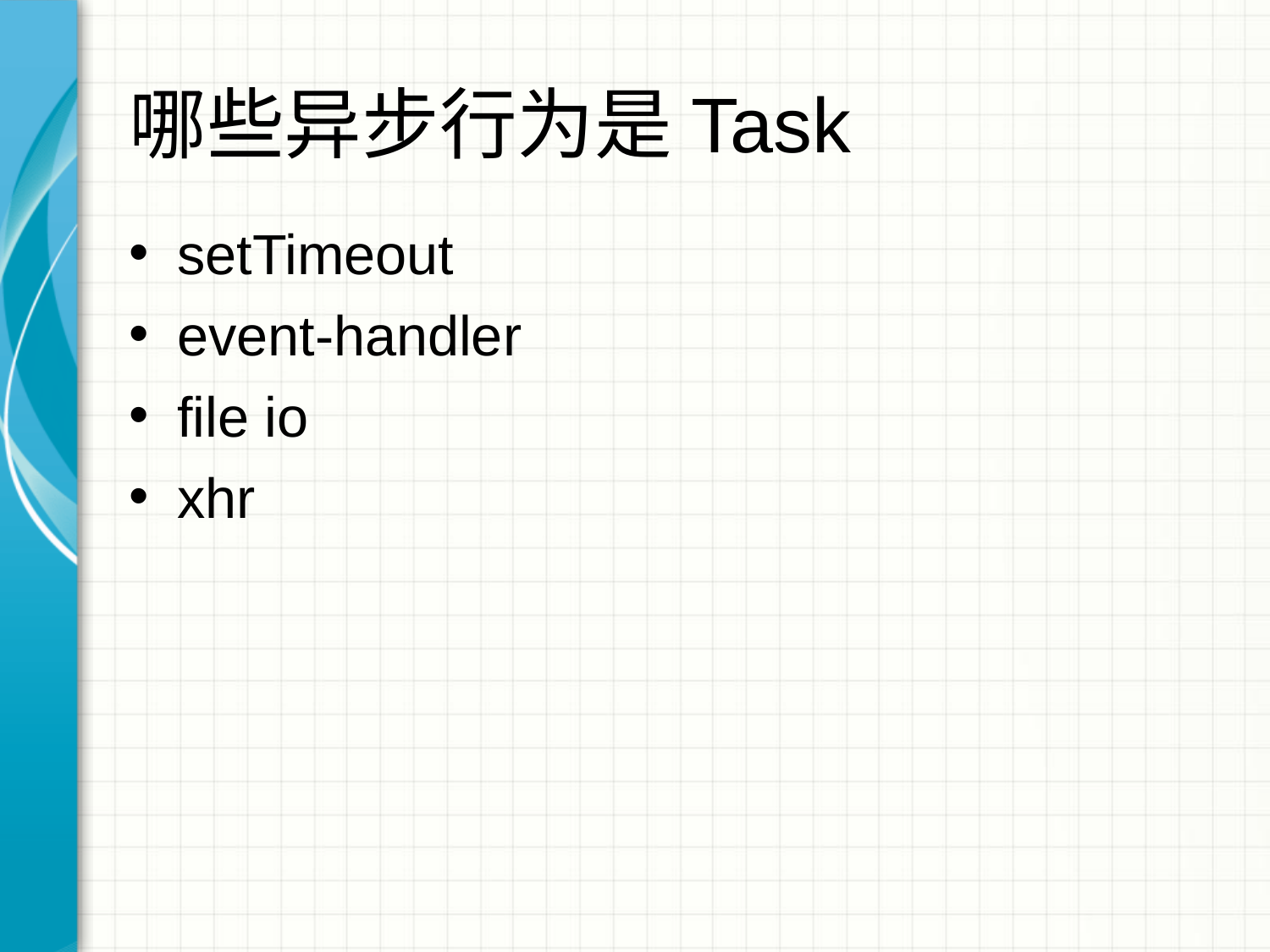

# 哪些异步行为是Task
setTimeout
event-handler
file io
xhr